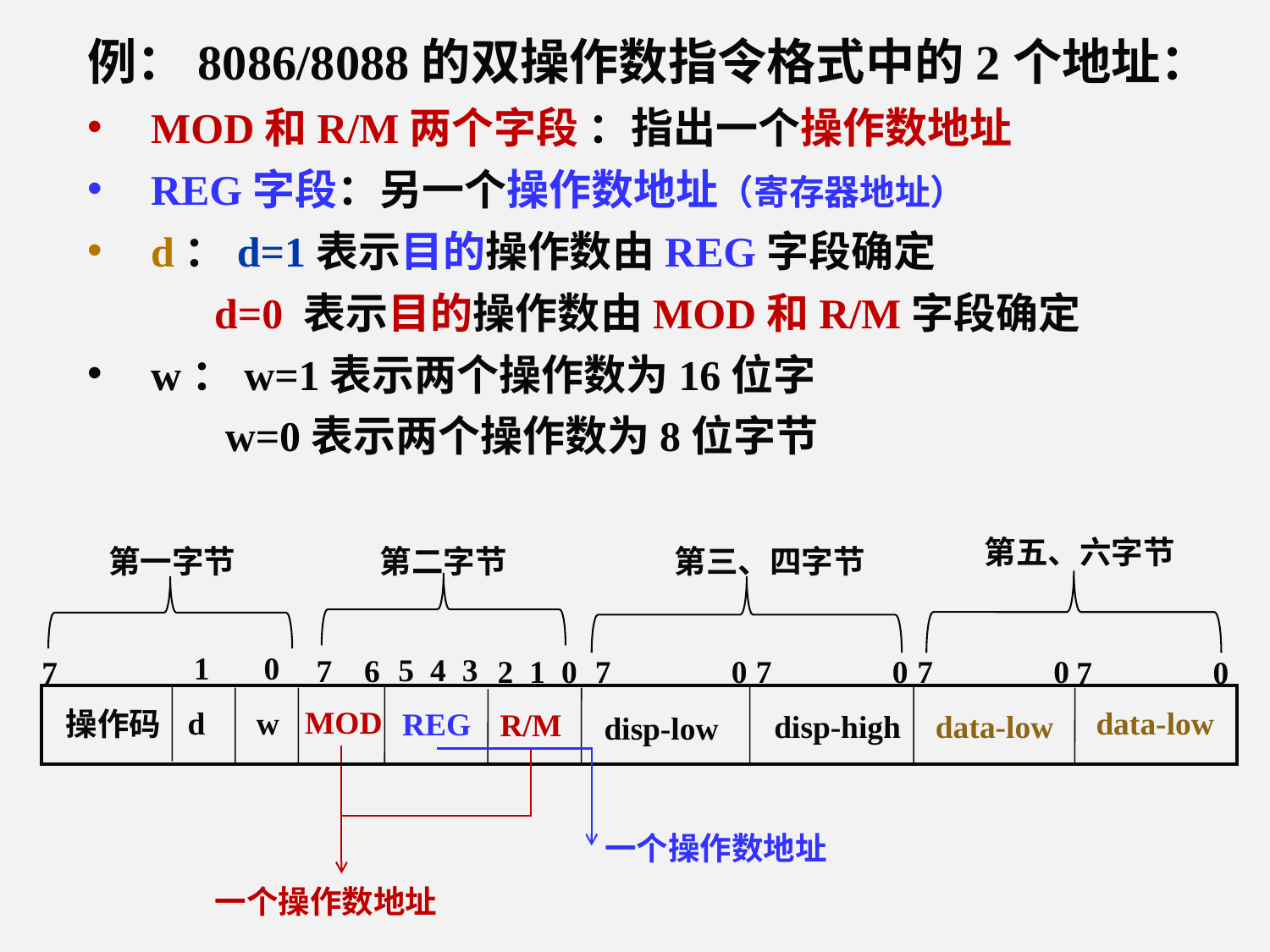

例：8086/8088的双操作数指令格式中的2个地址：
MOD和R/M两个字段 ：指出一个操作数地址
REG字段：另一个操作数地址（寄存器地址）
d：d=1表示目的操作数由REG字段确定
            d=0 表示目的操作数由MOD和R/M字段确定
w：w=1表示两个操作数为16位字
             w=0表示两个操作数为8位字节

第五、六字节
第一字节
第二字节
第三、四字节
  1
  0
 5  4  3
 7    6
2  1  0
7               0
7               0
7               0
7
7               0

操作码

MOD
d
w
data-low
REG
R/M
disp-high
data-low
disp-low
一个操作数地址
一个操作数地址